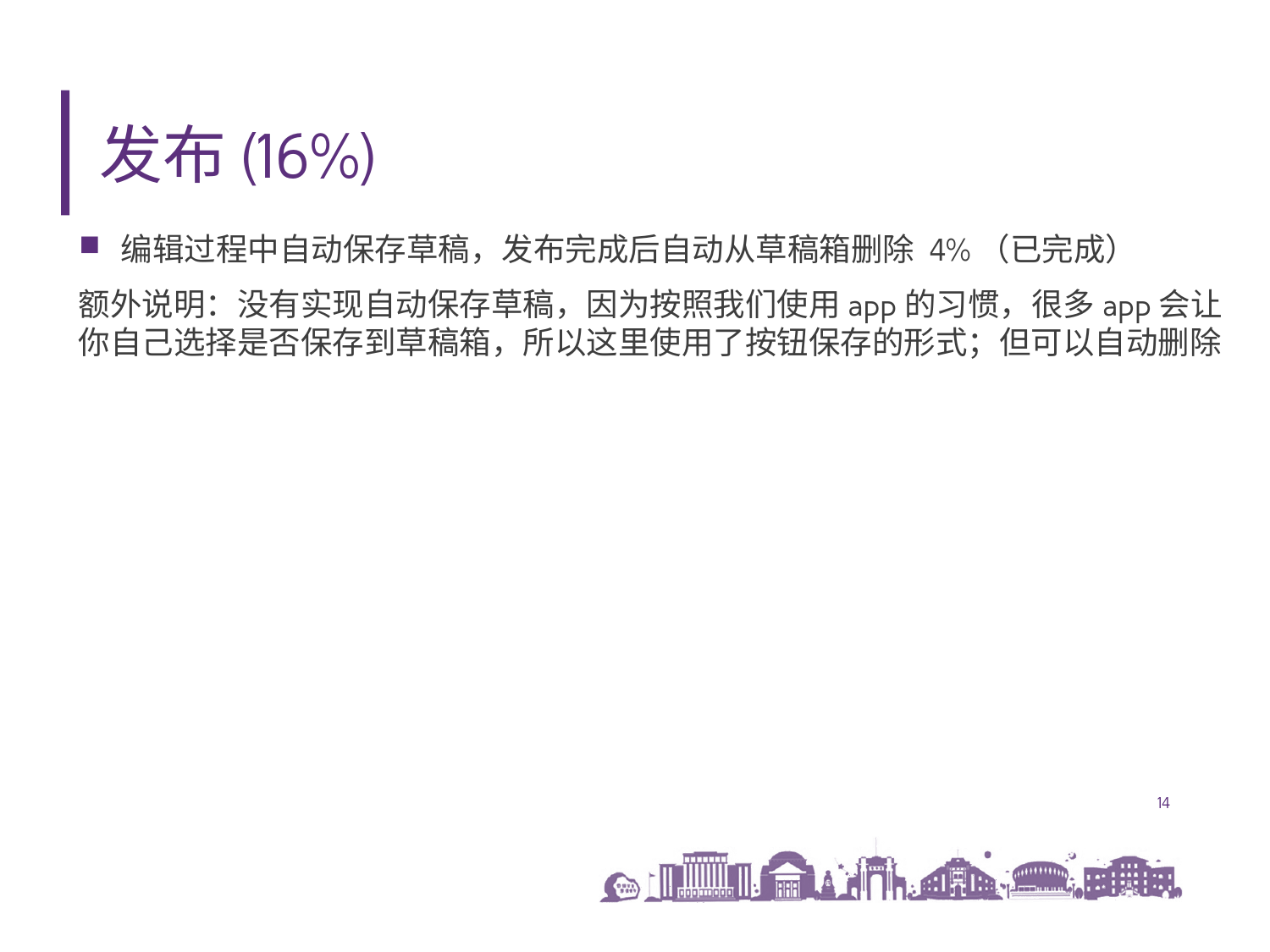

# 发布(16%)
编辑过程中⾃动保存草稿，发布完成后自动从草稿箱删除 4%（已完成）
额外说明：没有实现自动保存草稿，因为按照我们使用app的习惯，很多app会让你自己选择是否保存到草稿箱，所以这里使用了按钮保存的形式；但可以自动删除
14